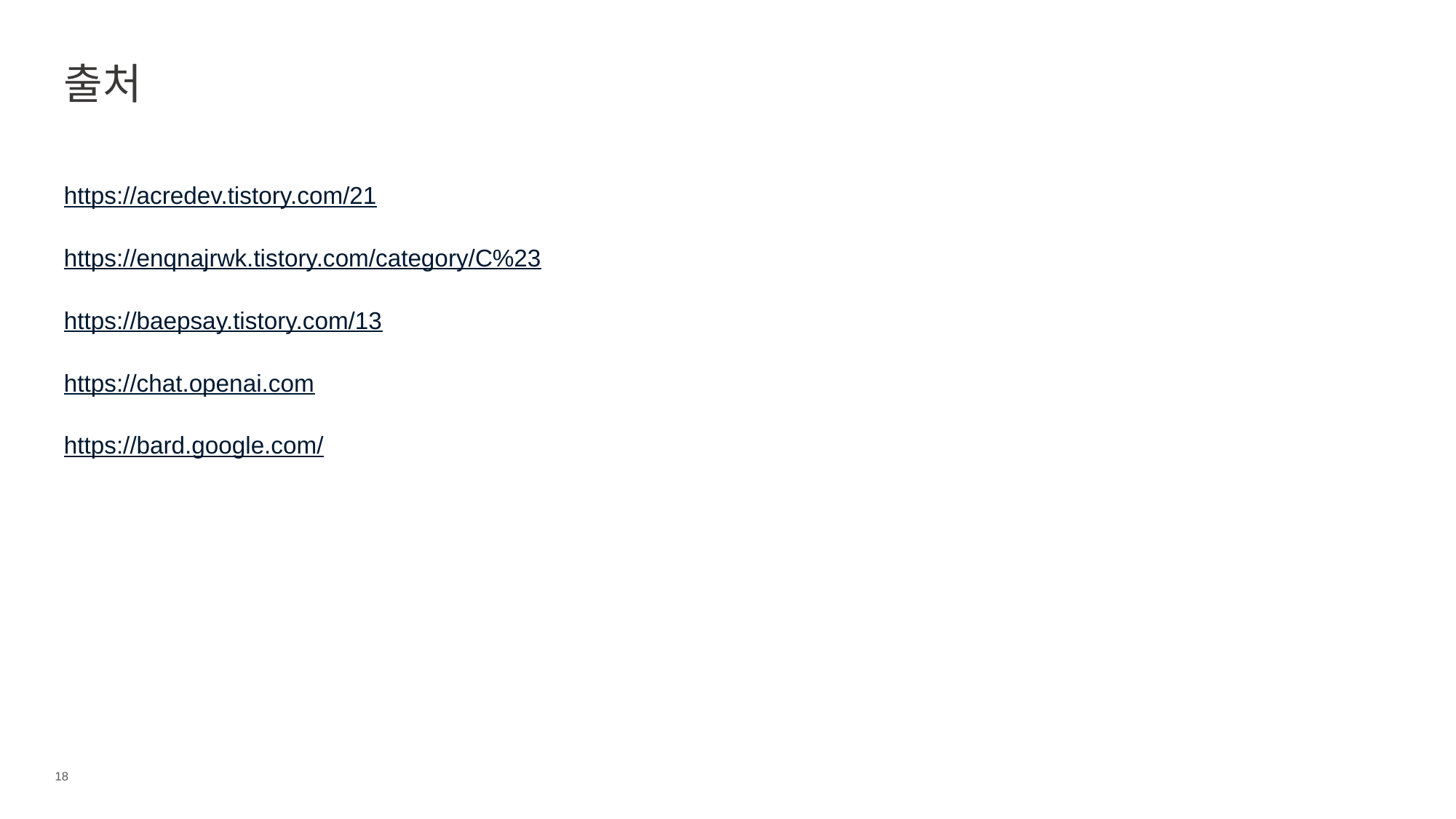

# 출처
https://acredev.tistory.com/21
https://enqnajrwk.tistory.com/category/C%23
https://baepsay.tistory.com/13
https://chat.openai.com
https://bard.google.com/

18